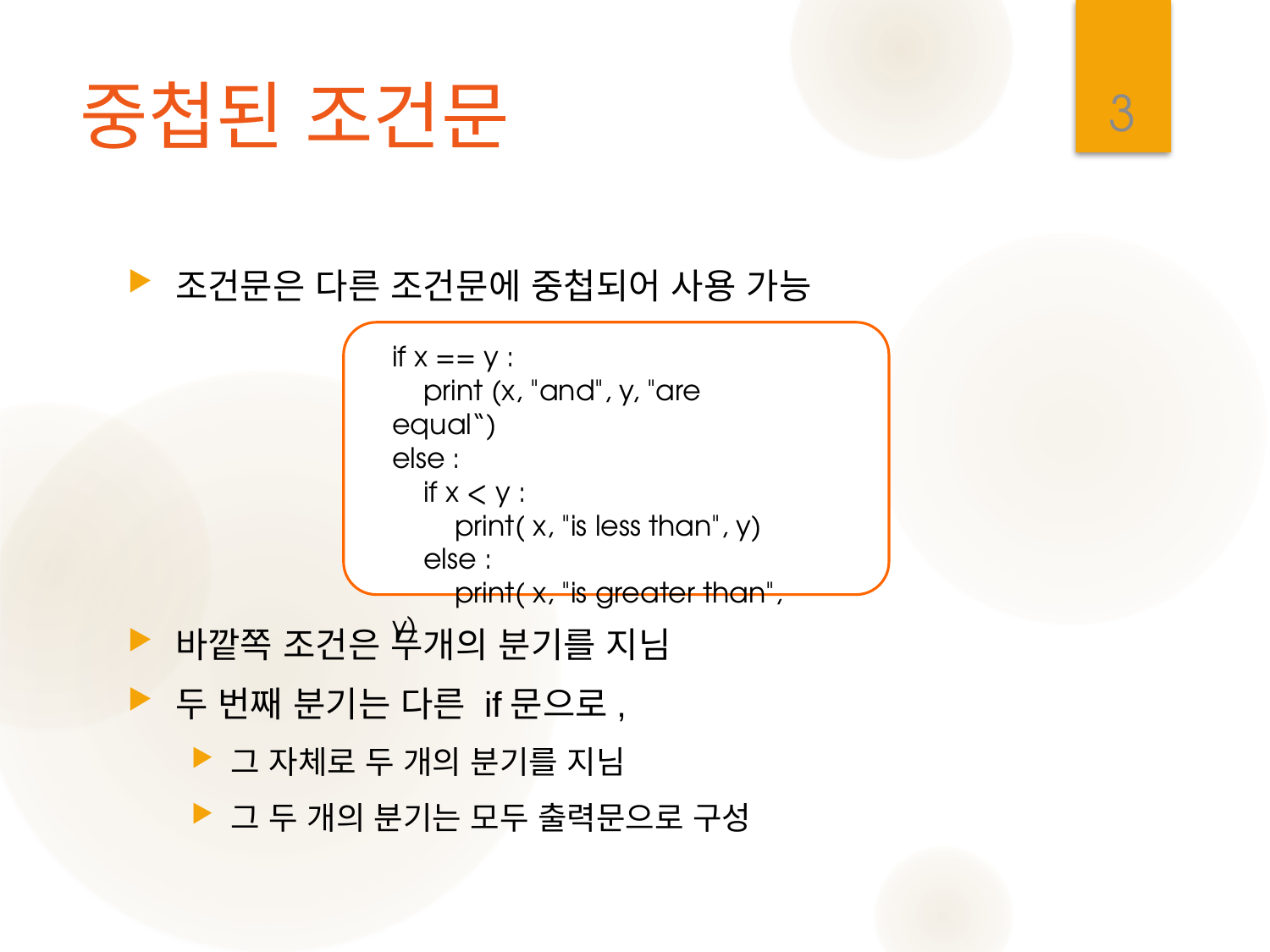

3
# 중첩된 조건문
조건문은 다른 조건문에 중첩되어 사용 가능

바깥쪽 조건은 두개의 분기를 지님
두 번째 분기는 다른 if문으로,
그 자체로 두 개의 분기를 지님
그 두 개의 분기는 모두 출력문으로 구성

if x == y :
    print (x, "and", y, "are equal“)
else :
    if x < y :
        print( x, "is less than", y)
    else :
        print( x, "is greater than", y)